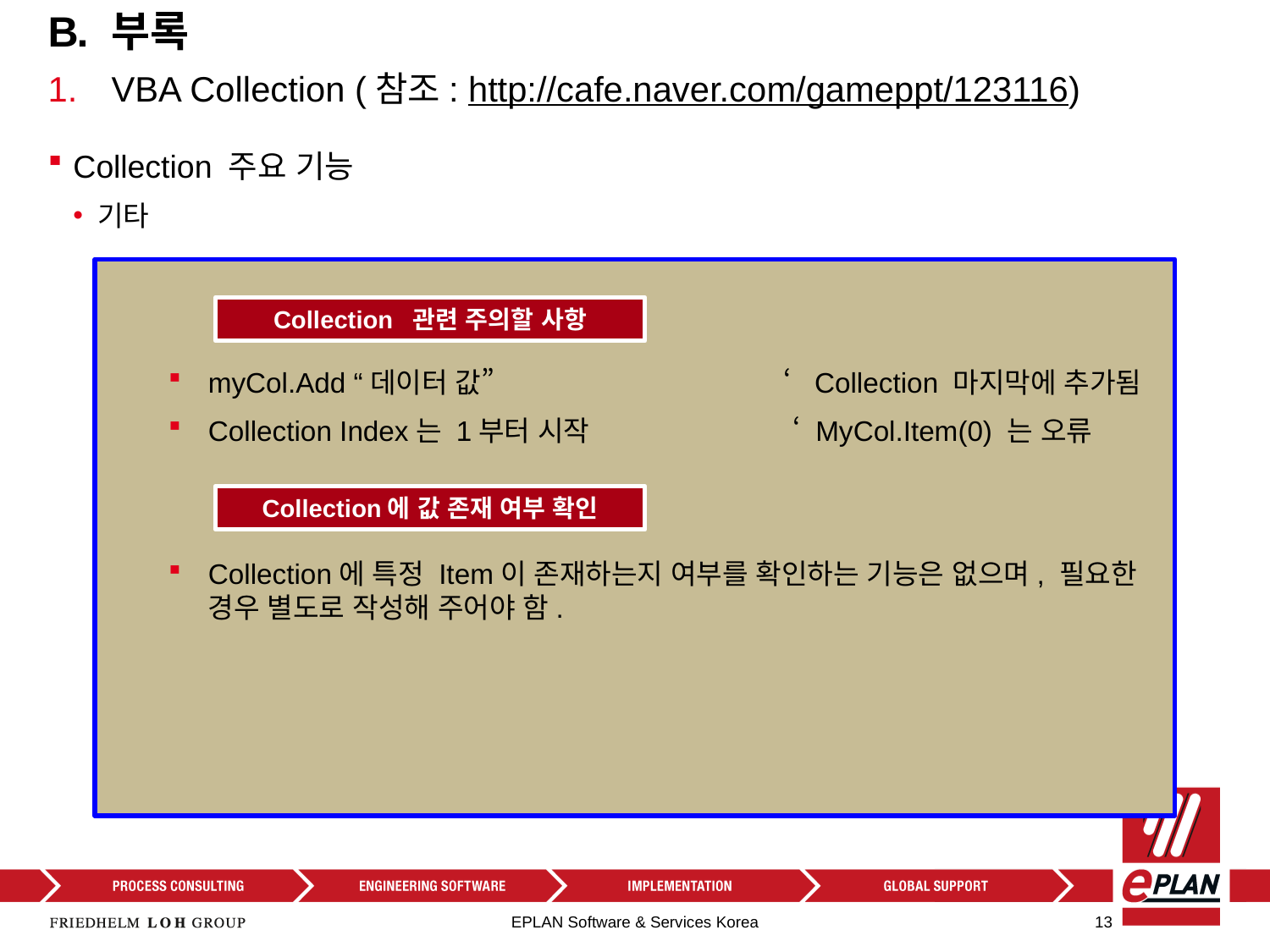

# 부록
VBA Collection (참조: http://cafe.naver.com/gameppt/123116)
Collection 주요 기능
기타

myCol.Add “데이터 값”                                     ‘  Collection 마지막에 추가됨
Collection Index는 1부터 시작                          ‘ MyCol.Item(0) 는 오류

Collection에 특정 Item이 존재하는지 여부를 확인하는 기능은 없으며, 필요한 경우 별도로 작성해 주어야 함.
Collection  관련 주의할 사항
Collection에 값 존재 여부 확인
EPLAN Software & Services Korea
13